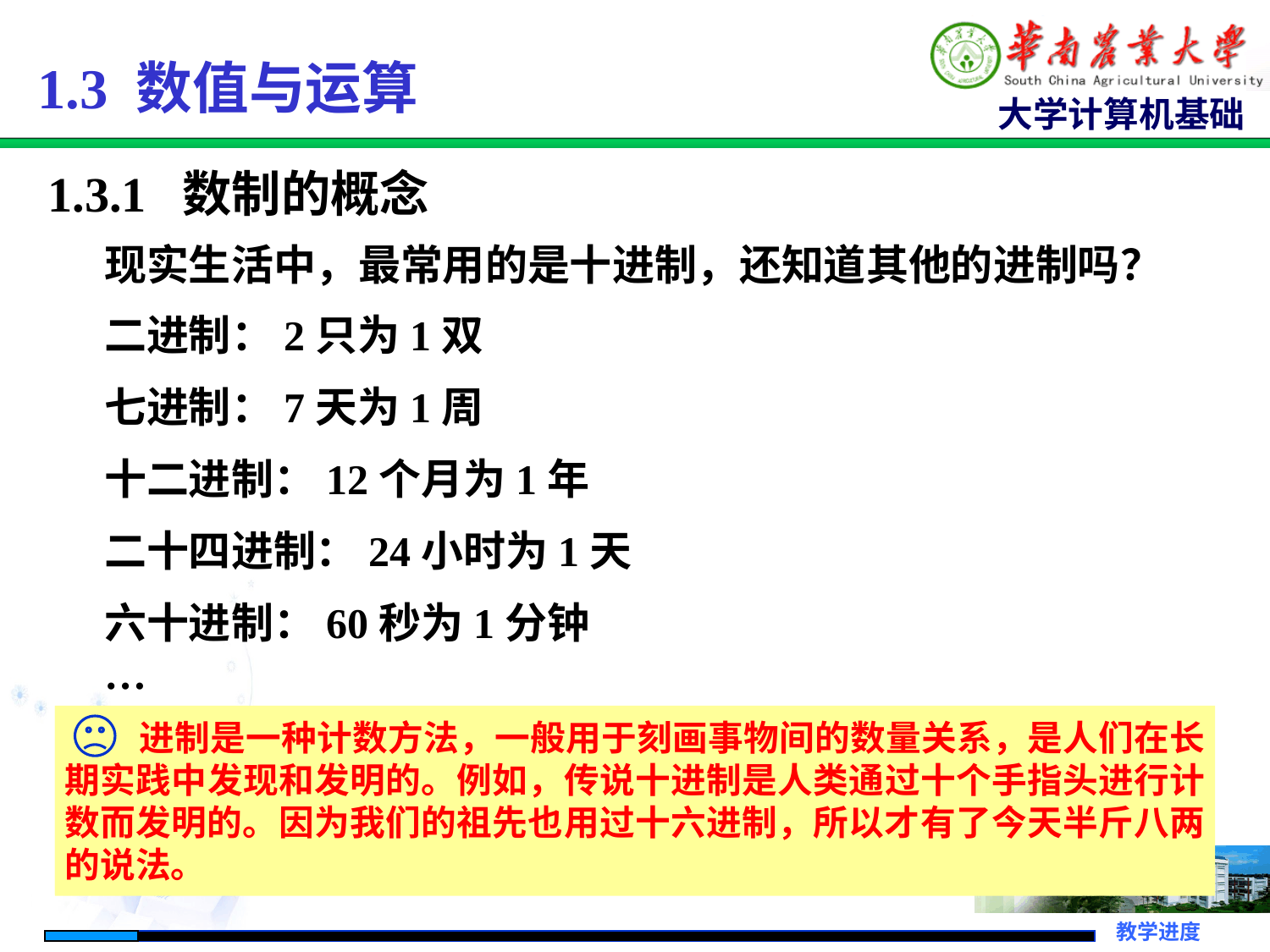

1.3 数值与运算
1.3.1  数制的概念
现实生活中，最常用的是十进制，还知道其他的进制吗？
二进制：2只为1双
七进制：7天为1周
十二进制：12个月为1年
二十四进制：24小时为1天
六十进制：60秒为1分钟
…
        进制是一种计数方法，一般用于刻画事物间的数量关系，是人们在长期实践中发现和发明的。例如，传说十进制是人类通过十个手指头进行计数而发明的。因为我们的祖先也用过十六进制，所以才有了今天半斤八两的说法。